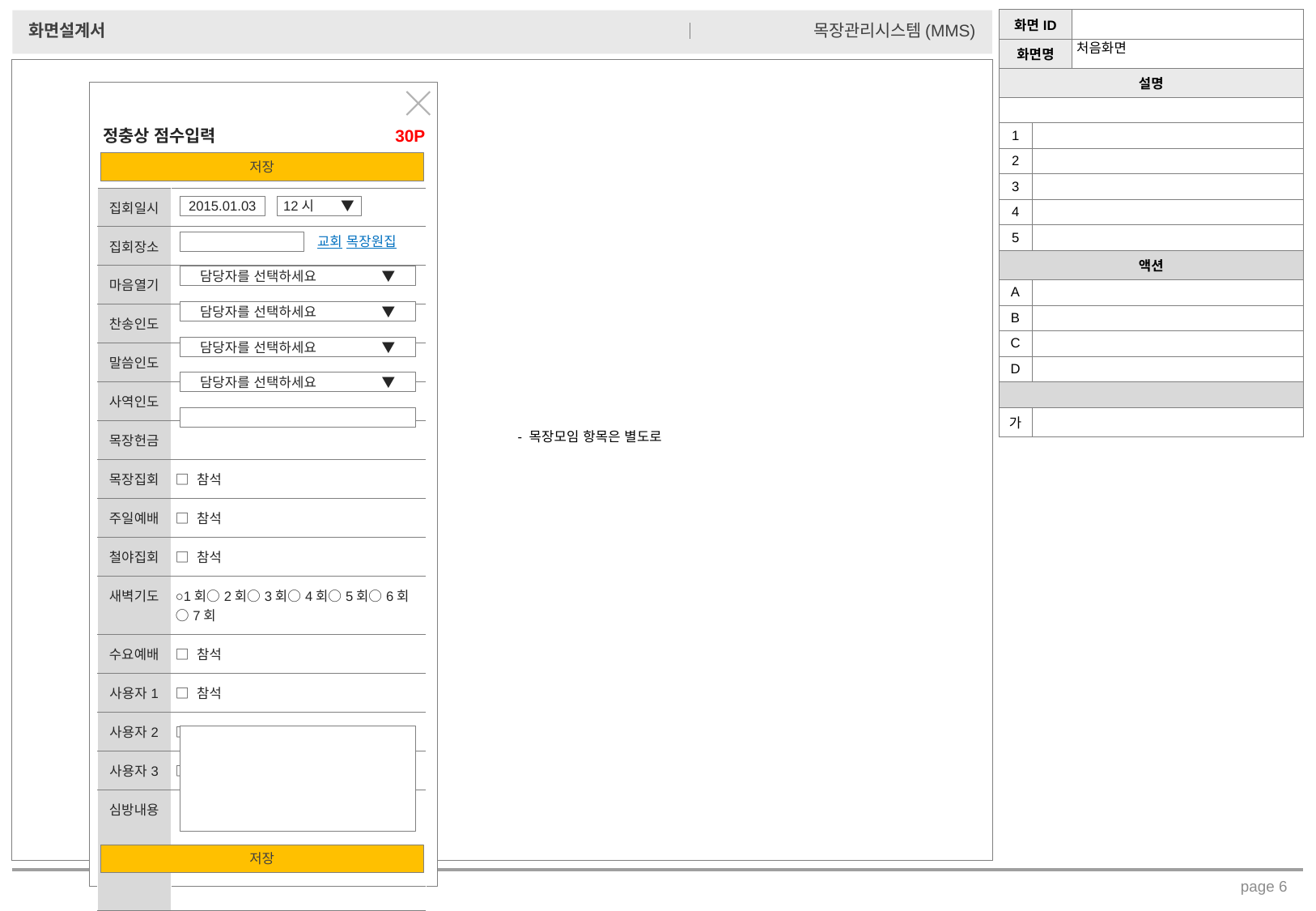

| 화면ID |  |  |
| --- | --- | --- |
| 화면명 |  |  |
| 설명 |  |  |
|  |  |  |
| 1 |  |  |
| 2 |  |  |
| 3 |  |  |
| 4 |  |  |
| 5 |  |  |
| 액션 |  |  |
| A |  |  |
| B |  |  |
| C |  |  |
| D |  |  |
|  |  |  |
| 가 |  |  |
# 처음화면

정충상 점수입력
30P
저장
| 집회일시 |  |
| --- | --- |
| 집회장소 |  |
| 마음열기 |  |
| 찬송인도 |  |
| 말씀인도 |  |
| 사역인도 |  |
| 목장헌금 |  |
| 목장집회 | □ 참석 |
| 주일예배 | □ 참석 |
| 철야집회 | □ 참석 |
| 새벽기도 | ○1회○2회○3회○4회○5회○6회○7회 |
| 수요예배 | □ 참석 |
| 사용자1 | □ 참석 |
| 사용자2 | □ 참석 |
| 사용자3 | □ 참석 |
| 심방내용 |  |
2015.01.03
12시       ▼

교회 목장원집
담당자를 선택하세요                 ▼
담당자를 선택하세요                 ▼
담당자를 선택하세요                 ▼
담당자를 선택하세요                 ▼

- 목장모임 항목은 별도로

저장